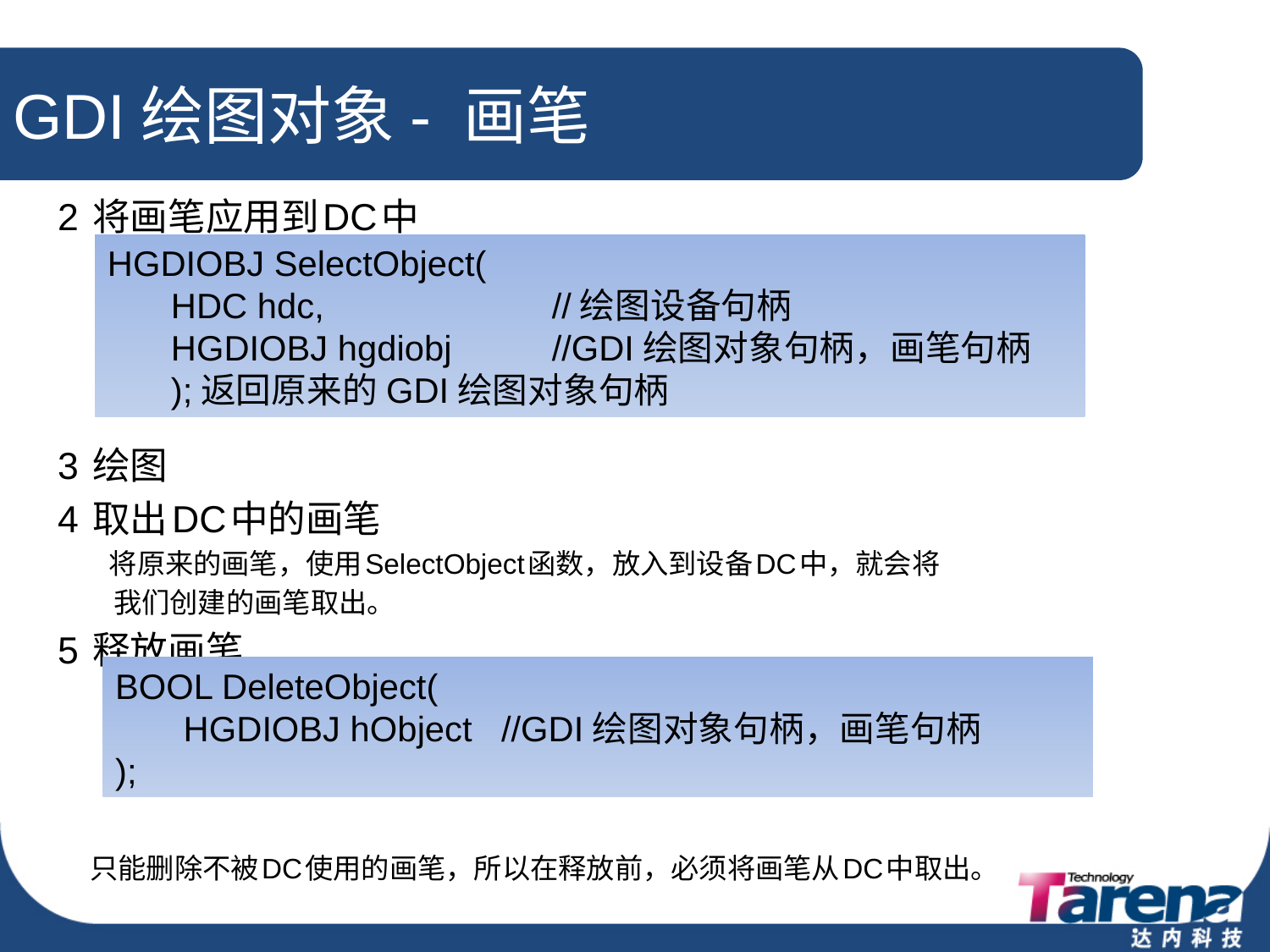

# GDI绘图对象- 画笔
2 将画笔应用到DC中

3 绘图
4 取出DC中的画笔
	 将原来的画笔，使用SelectObject函数，放入到设备DC中，就会将
我们创建的画笔取出。
5 释放画笔

     只能删除不被DC使用的画笔，所以在释放前，必须将画笔从DC中取出。
HGDIOBJ SelectObject(
HDC hdc,   		//绘图设备句柄
HGDIOBJ hgdiobj 	//GDI绘图对象句柄，画笔句柄
);返回原来的GDI绘图对象句柄
BOOL DeleteObject(
       HGDIOBJ hObject   //GDI绘图对象句柄，画笔句柄
);